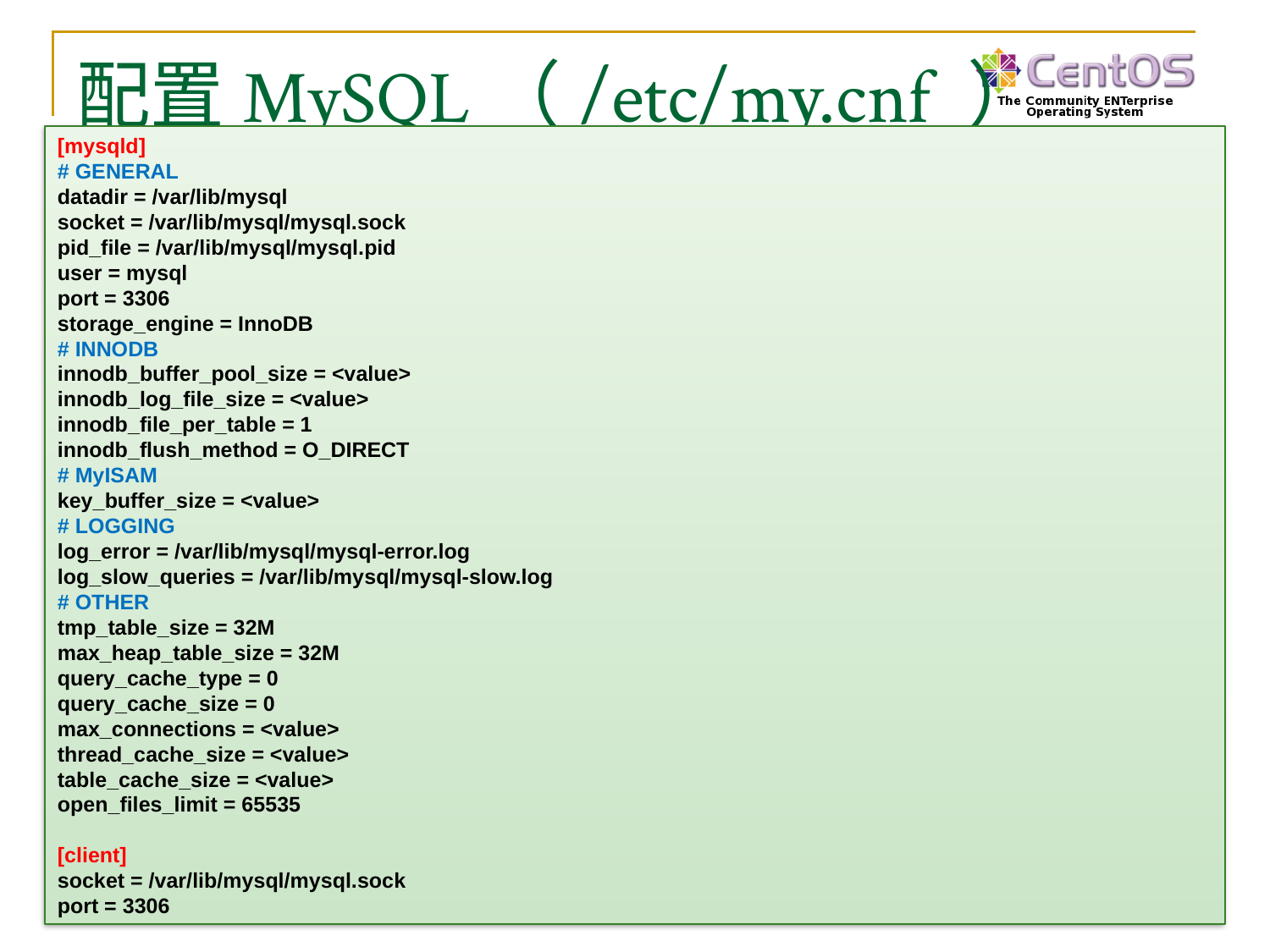

# 配置MySQL（/etc/my.cnf ）
[mysqld]
# GENERAL
datadir = /var/lib/mysql
socket = /var/lib/mysql/mysql.sock
pid_file = /var/lib/mysql/mysql.pid
user = mysql
port = 3306
storage_engine = InnoDB
# INNODB
innodb_buffer_pool_size = <value>
innodb_log_file_size = <value>
innodb_file_per_table = 1
innodb_flush_method = O_DIRECT
# MyISAM
key_buffer_size = <value>
# LOGGING
log_error = /var/lib/mysql/mysql-error.log
log_slow_queries = /var/lib/mysql/mysql-slow.log
# OTHER
tmp_table_size = 32M
max_heap_table_size = 32M
query_cache_type = 0
query_cache_size = 0
max_connections = <value>
thread_cache_size = <value>
table_cache_size = <value>
open_files_limit = 65535

[client]
socket = /var/lib/mysql/mysql.sock
port = 3306
梁如军（linuxbooks@126.com）
Creative Commons License（BY-NC-SA）
2016年7月14日
25